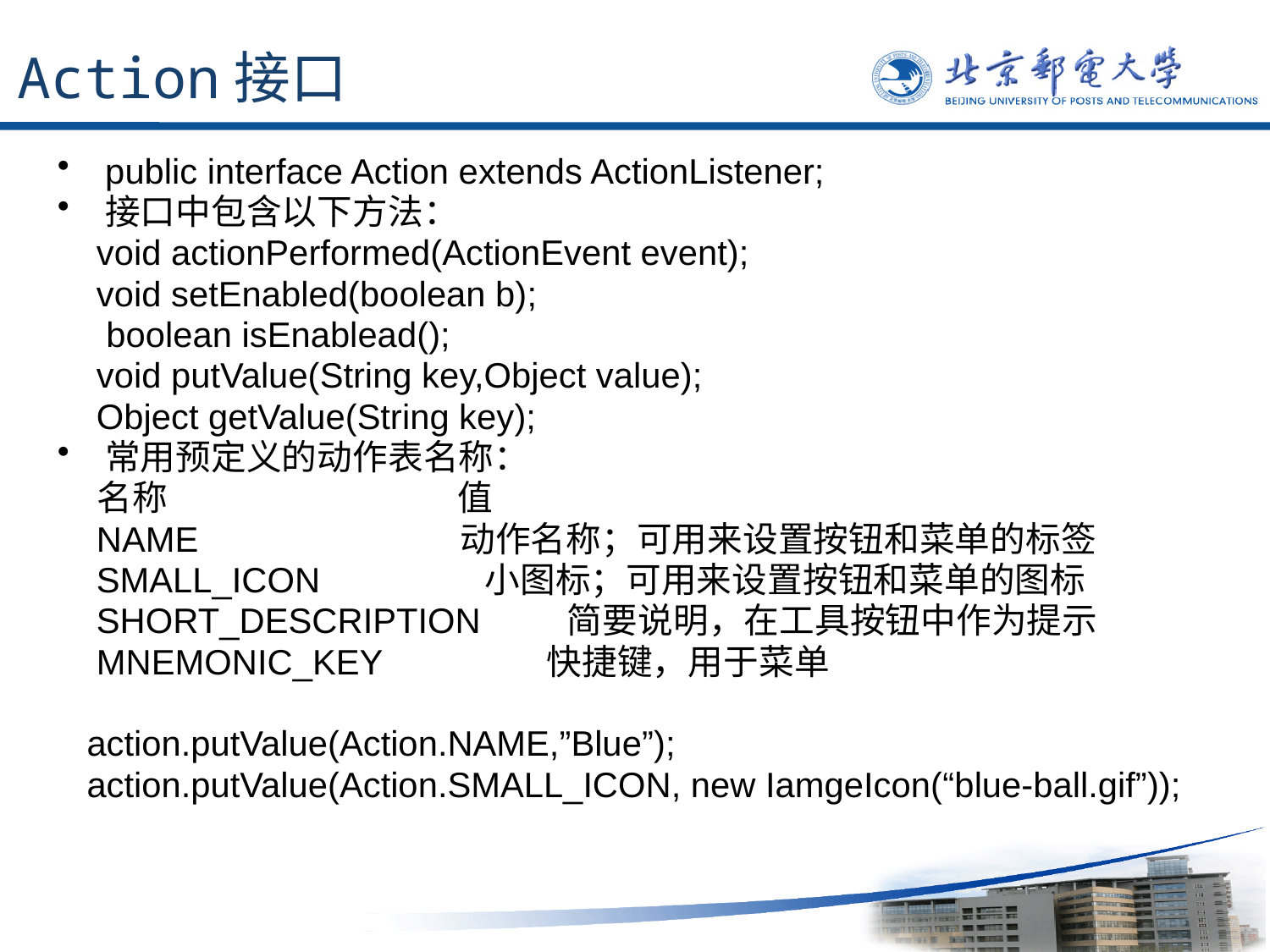

# Action接口
public interface Action extends ActionListener;
接口中包含以下方法：
    void actionPerformed(ActionEvent event);
    void setEnabled(boolean b);
     boolean isEnablead();
    void putValue(String key,Object value);
    Object getValue(String key);
常用预定义的动作表名称：
    名称                                     值
    NAME                          动作名称；可用来设置按钮和菜单的标签
    SMALL_ICON                小图标；可用来设置按钮和菜单的图标
    SHORT_DESCRIPTION        简要说明，在工具按钮中作为提示
    MNEMONIC_KEY                快捷键，用于菜单

   action.putValue(Action.NAME,”Blue”);
   action.putValue(Action.SMALL_ICON, new IamgeIcon(“blue-ball.gif”));